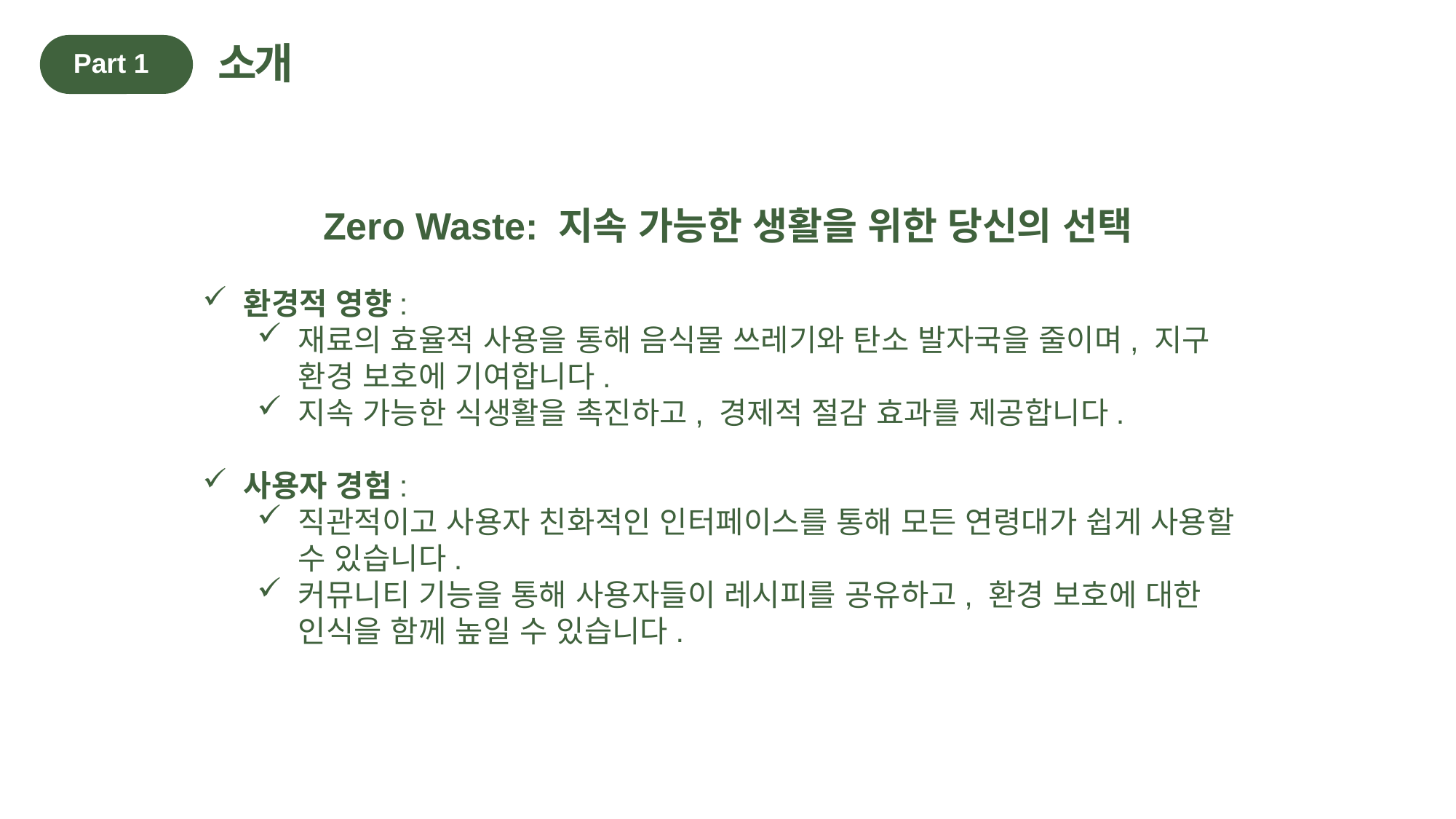

소개

Part 1

Zero Waste: 지속 가능한 생활을 위한 당신의 선택

환경적 영향:
재료의 효율적 사용을 통해 음식물 쓰레기와 탄소 발자국을 줄이며, 지구 환경 보호에 기여합니다.
지속 가능한 식생활을 촉진하고, 경제적 절감 효과를 제공합니다.

사용자 경험:
직관적이고 사용자 친화적인 인터페이스를 통해 모든 연령대가 쉽게 사용할 수 있습니다.
커뮤니티 기능을 통해 사용자들이 레시피를 공유하고, 환경 보호에 대한 인식을 함께 높일 수 있습니다.